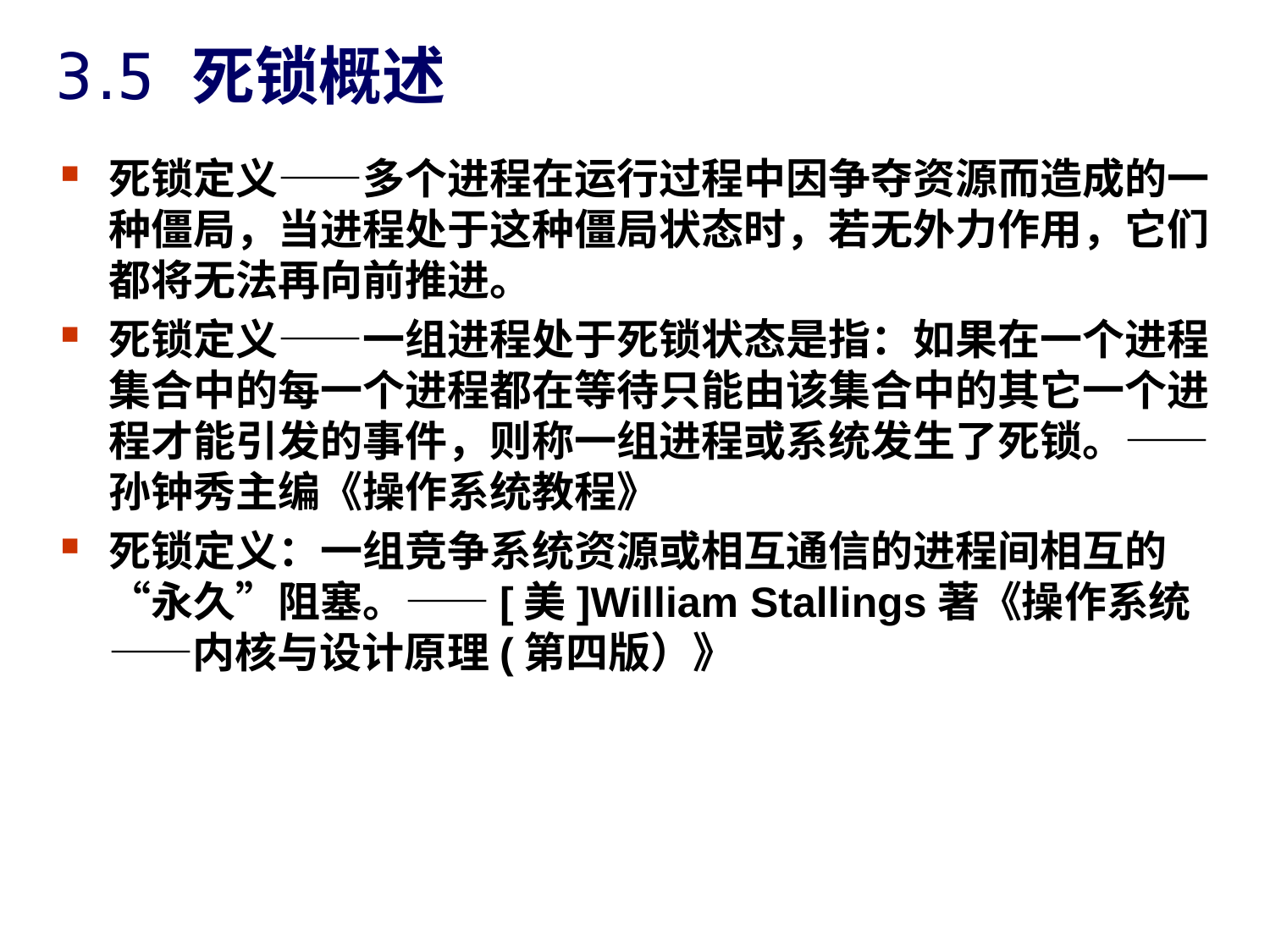

3.5 死锁概述
死锁定义——多个进程在运行过程中因争夺资源而造成的一种僵局，当进程处于这种僵局状态时，若无外力作用，它们都将无法再向前推进。
死锁定义——一组进程处于死锁状态是指：如果在一个进程集合中的每一个进程都在等待只能由该集合中的其它一个进程才能引发的事件，则称一组进程或系统发生了死锁。——孙钟秀主编《操作系统教程》
死锁定义：一组竞争系统资源或相互通信的进程间相互的“永久”阻塞。——[美]William Stallings著《操作系统——内核与设计原理(第四版）》
92